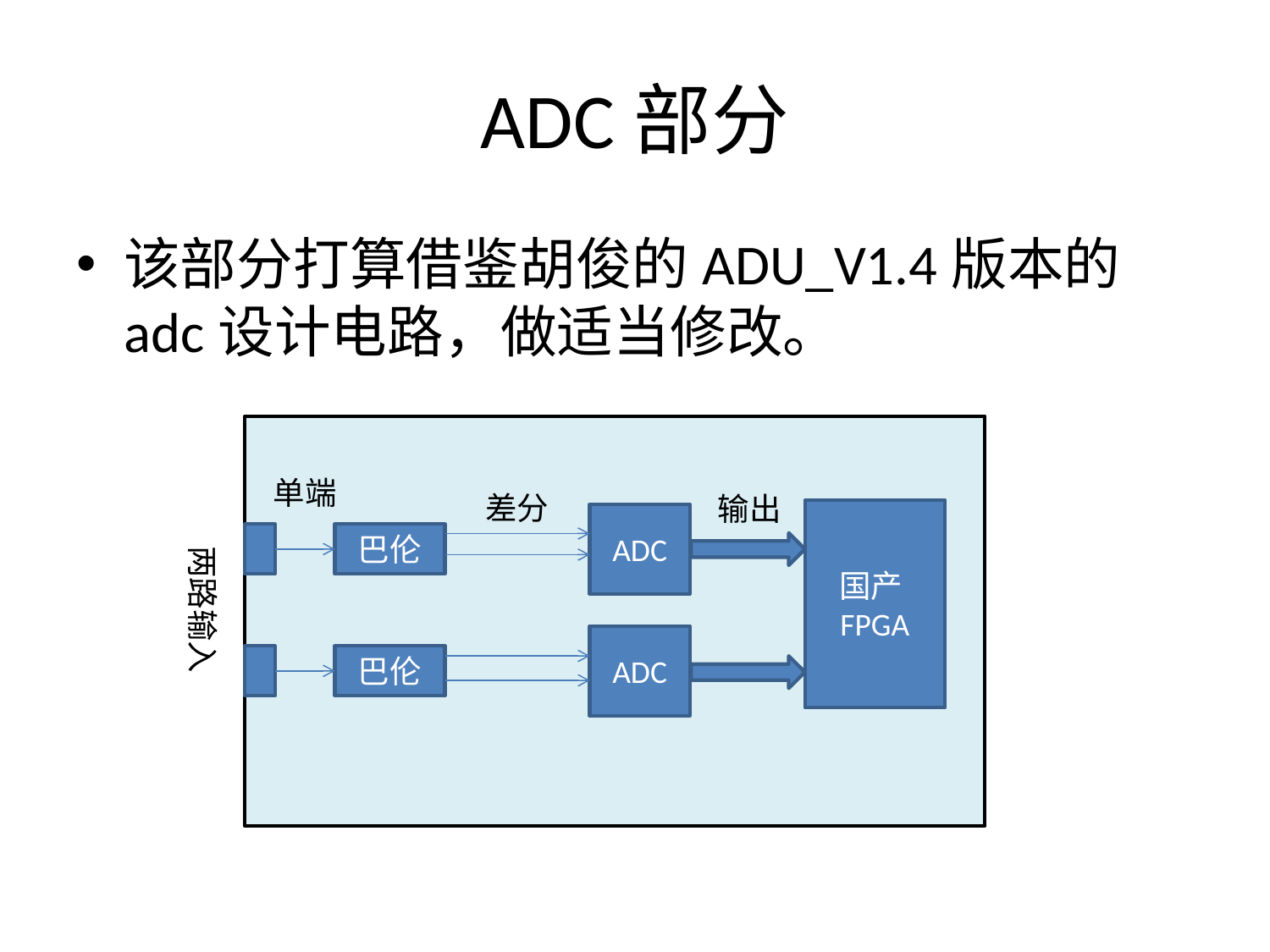

# ADC部分
该部分打算借鉴胡俊的ADU_V1.4版本的adc设计电路，做适当修改。

单端
差分
输出
国产FPGA
ADC

巴伦

两路输入
ADC

巴伦